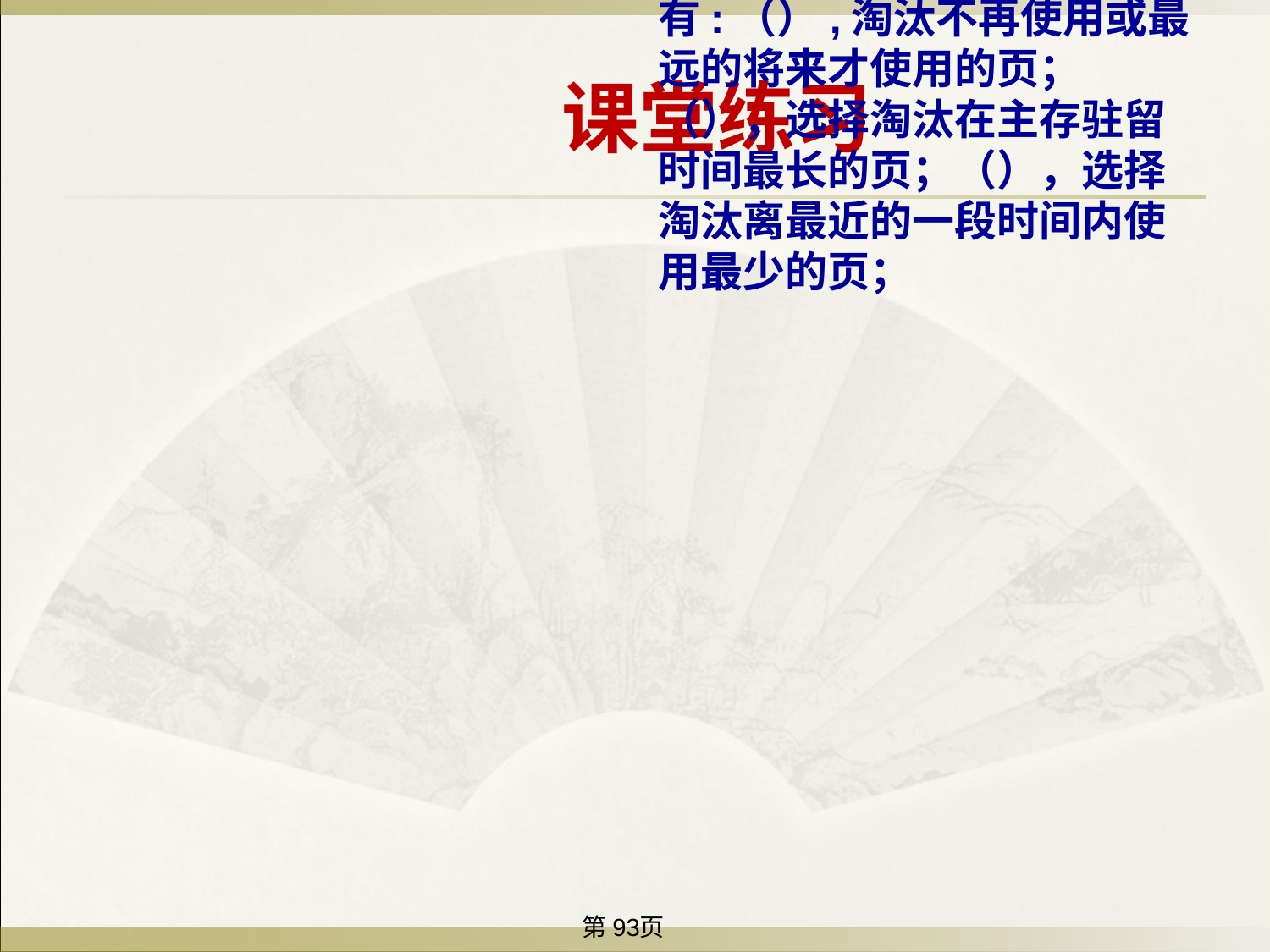

课堂练习
在分页虚拟存储管理方式中，常采用的页面置换算法有:（）,淘汰不再使用或最远的将来才使用的页；（），选择淘汰在主存驻留时间最长的页；（），选择淘汰离最近的一段时间内使用最少的页；